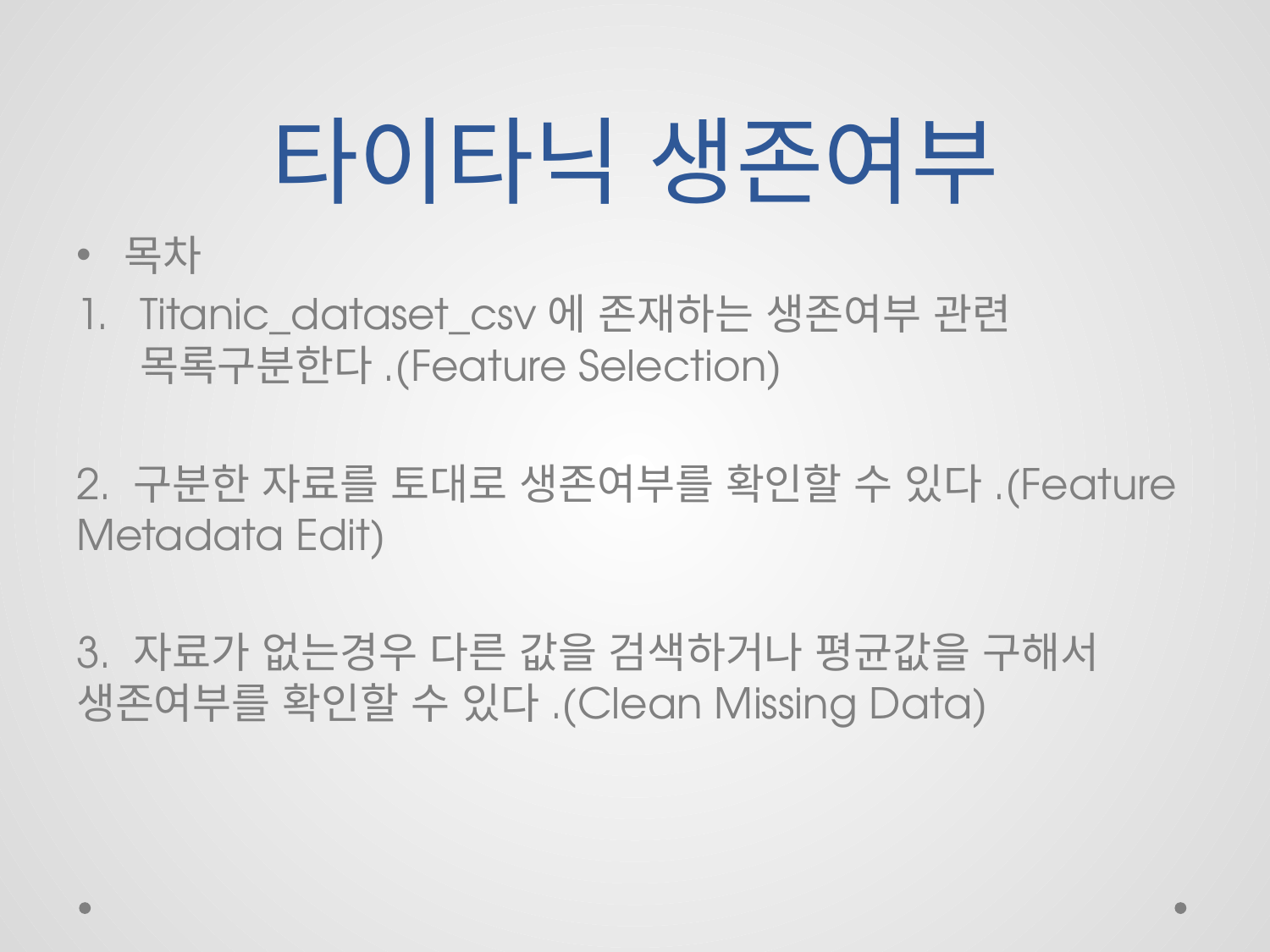

# 타이타닉 생존여부
목차
Titanic_dataset_csv에 존재하는 생존여부 관련 목록구분한다.(Feature Selection)

2. 구분한 자료를 토대로 생존여부를 확인할 수 있다.(Feature Metadata Edit)

3. 자료가 없는경우 다른 값을 검색하거나 평균값을 구해서 생존여부를 확인할 수 있다.(Clean Missing Data)